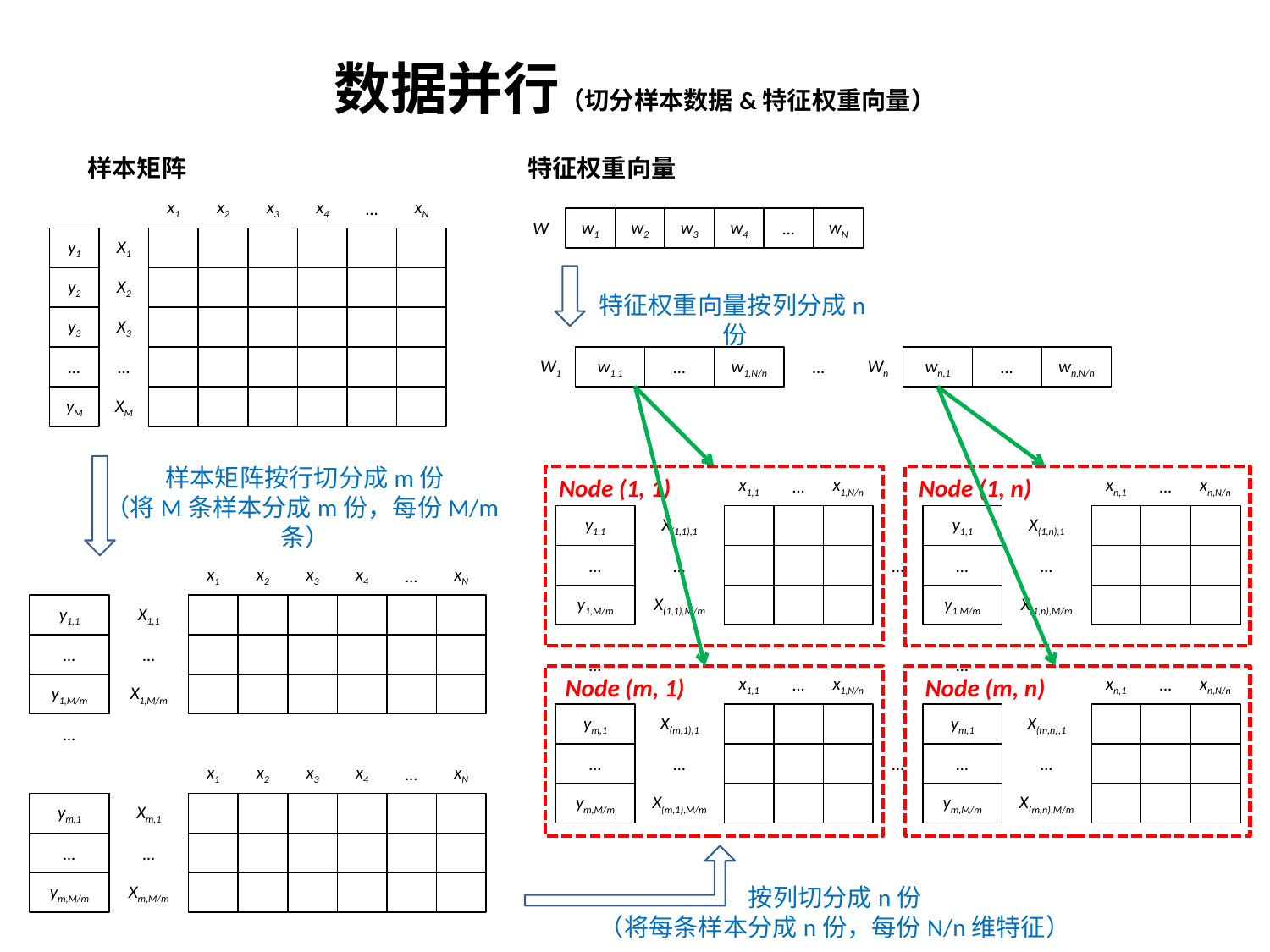

# 数据并行（切分样本数据&特征权重向量）
样本矩阵
特征权重向量
x1
x2
x3
x4
…
xN
y1
X1

y2
X2

y3
X3

…
…

yM
XM

W
w1
w2
w3
w4
…
wN

特征权重向量按列分成n份
W1
w1,1
…
w1,N/n
…
Wn
wn,1
…
wn,N/n

样本矩阵按行切分成m份
（将M条样本分成m份，每份M/m条）

Node (1, 1)

Node (1, n)
x1,1
…
x1,N/n
xn,1
…
xn,N/n
y1,1
X(1,1),1

y1,1
X(1,n),1

…
…

…
…
…

y1,M/m
X(1,1),M/m

y1,M/m
X(1,n),M/m

…
…
x1,1
…
x1,N/n
xn,1
…
xn,N/n
ym,1
X(m,1),1

ym,1
X(m,n),1

…
…

…
…
…

ym,M/m
X(m,1),M/m

ym,M/m
X(m,n),M/m

x1
x2
x3
x4
…
xN
y1,1
X1,1

…
…

y1,M/m
X1,M/m

…
x1
x2
x3
x4
…
xN
ym,1
Xm,1

…
…

ym,M/m
Xm,M/m

Node (m, 1)

Node (m, n)

按列切分成n份
（将每条样本分成n份，每份N/n维特征）
18